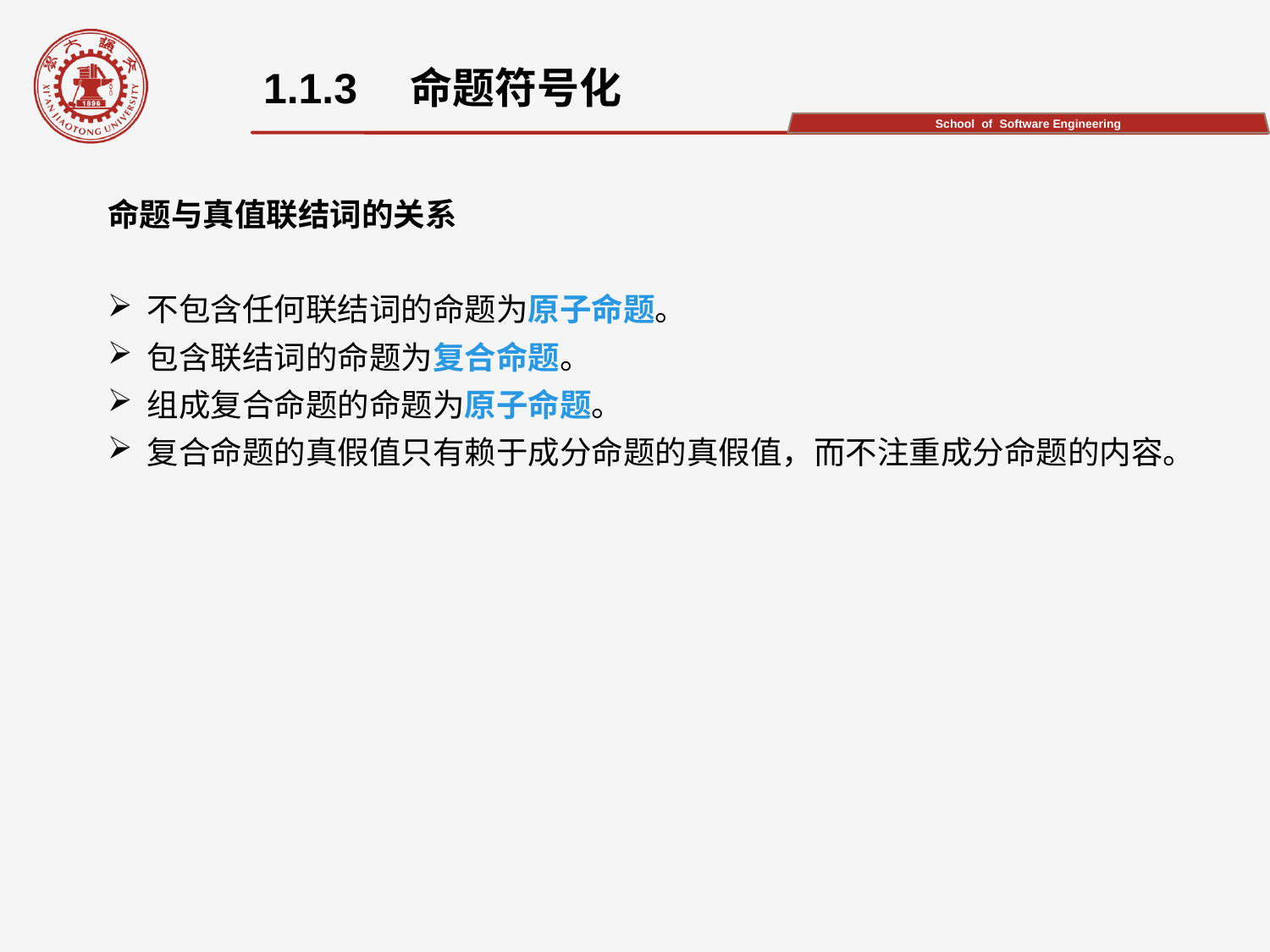

1.1.3　命题符号化
命题与真值联结词的关系

不包含任何联结词的命题为原子命题。
包含联结词的命题为复合命题。
组成复合命题的命题为原子命题。
复合命题的真假值只有赖于成分命题的真假值，而不注重成分命题的内容。